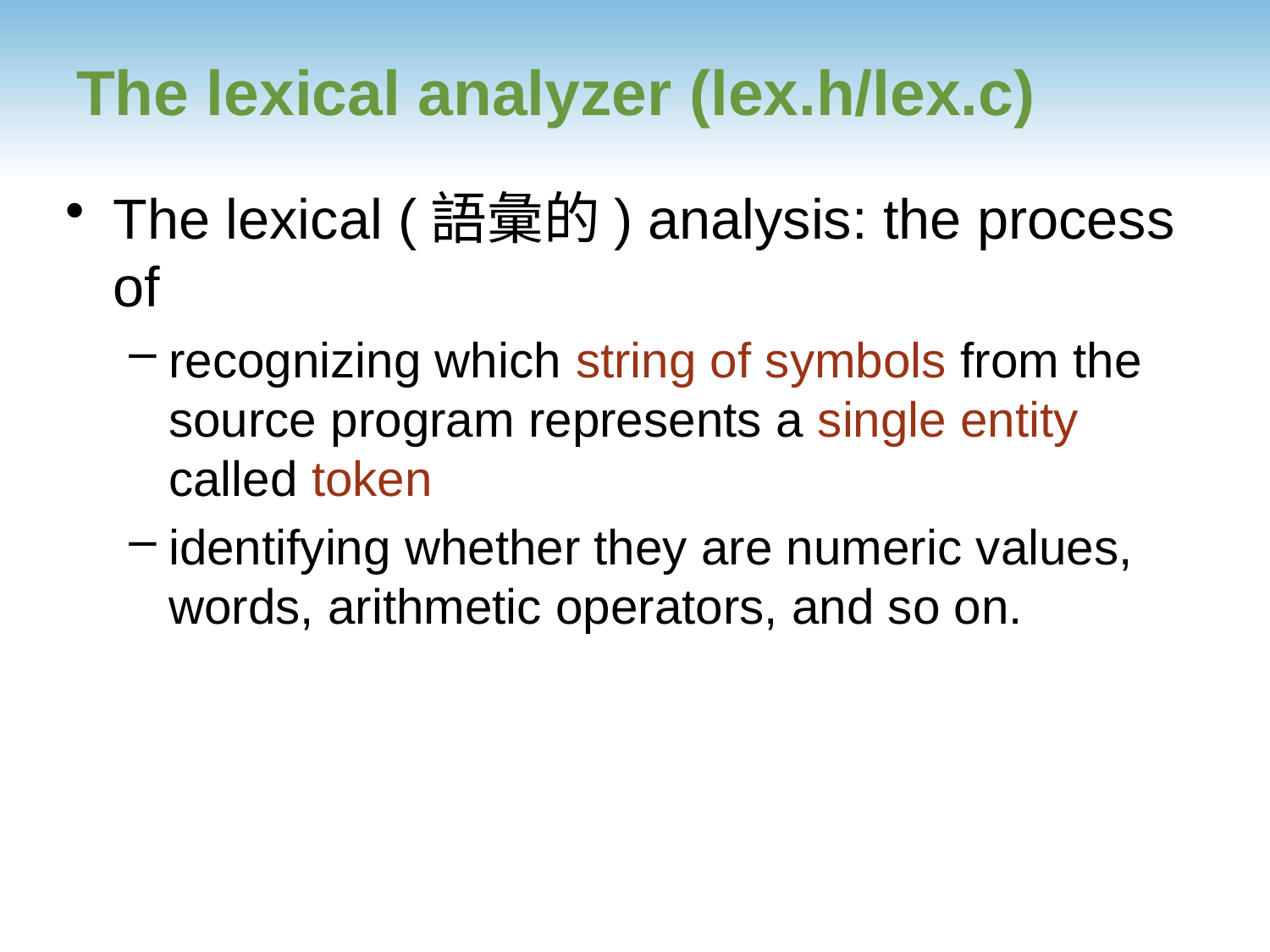

# The lexical analyzer (lex.h/lex.c)
The lexical (語彙的) analysis: the process of
recognizing which string of symbols from the source program represents a single entity called token
identifying whether they are numeric values, words, arithmetic operators, and so on.